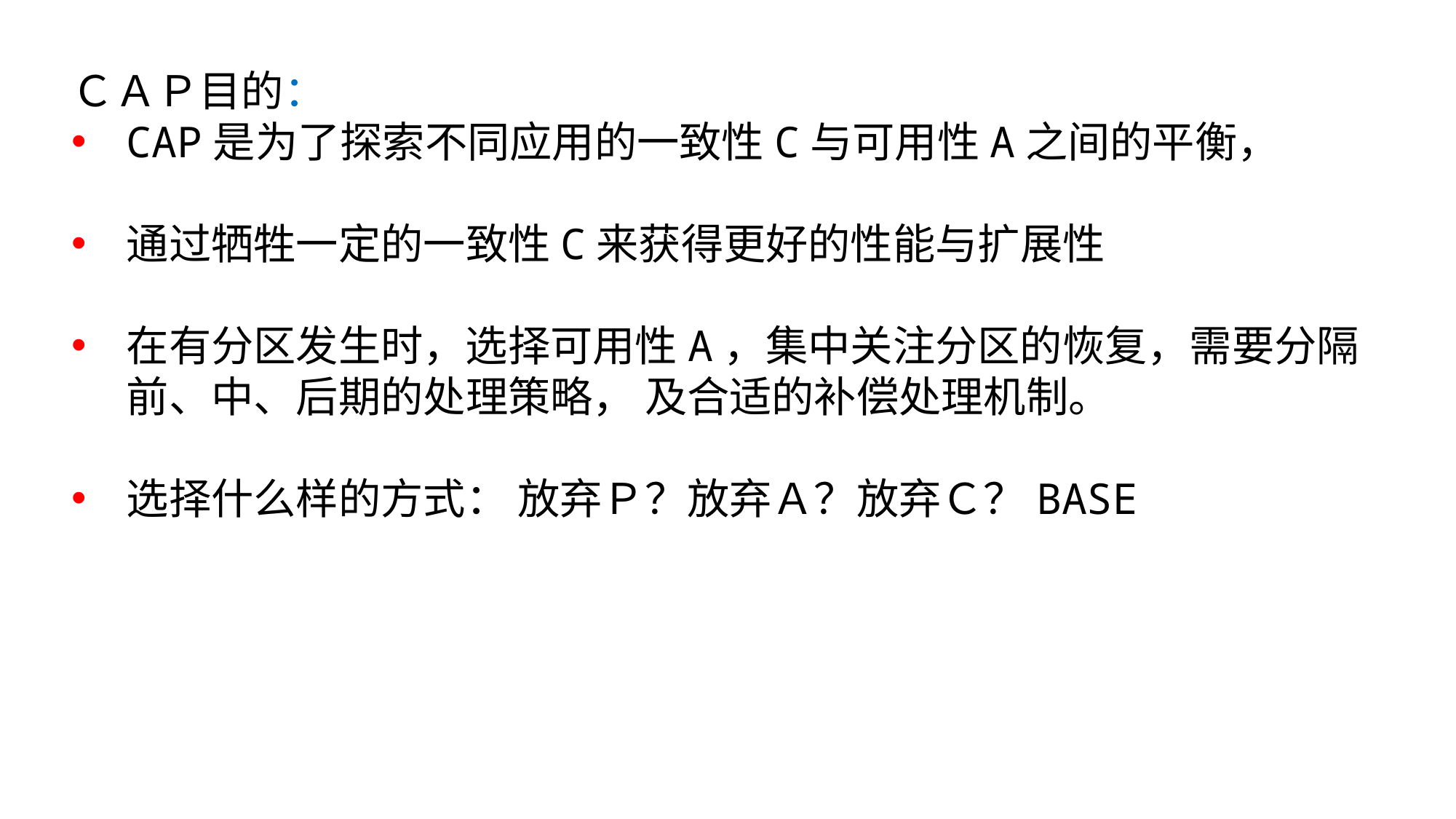

ＣＡＰ目的：
CAP是为了探索不同应用的一致性C与可用性A之间的平衡，

通过牺牲一定的一致性C来获得更好的性能与扩展性

在有分区发生时，选择可用性A，集中关注分区的恢复，需要分隔前、中、后期的处理策略， 及合适的补偿处理机制。

选择什么样的方式： 放弃Ｐ？放弃Ａ？放弃Ｃ？BASE